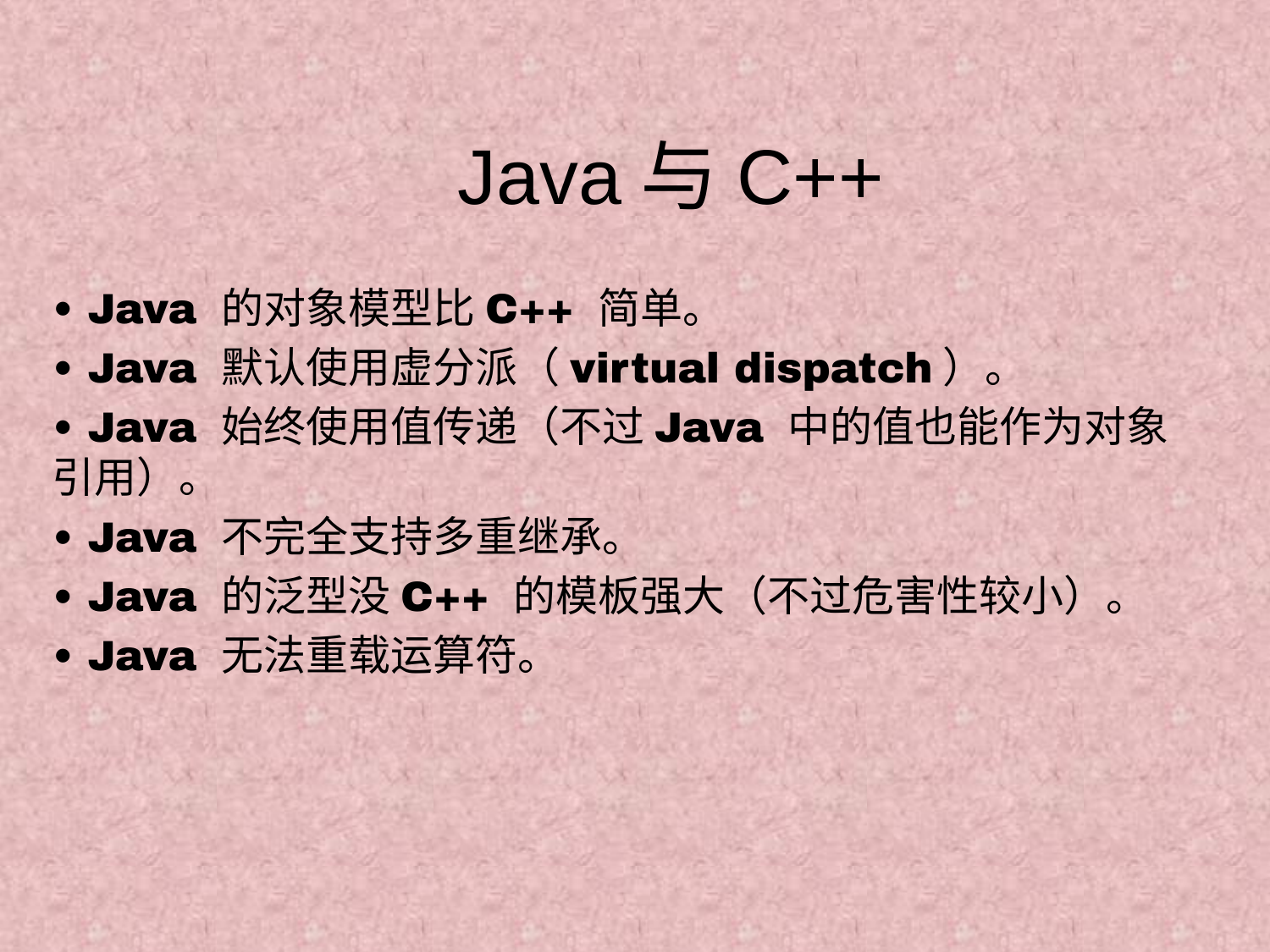

# Java与C++
• Java 的对象模型比C++ 简单。
• Java 默认使用虚分派（virtual dispatch）。
• Java 始终使用值传递（不过Java 中的值也能作为对象引用）。
• Java 不完全支持多重继承。
• Java 的泛型没C++ 的模板强大（不过危害性较小）。
• Java 无法重载运算符。